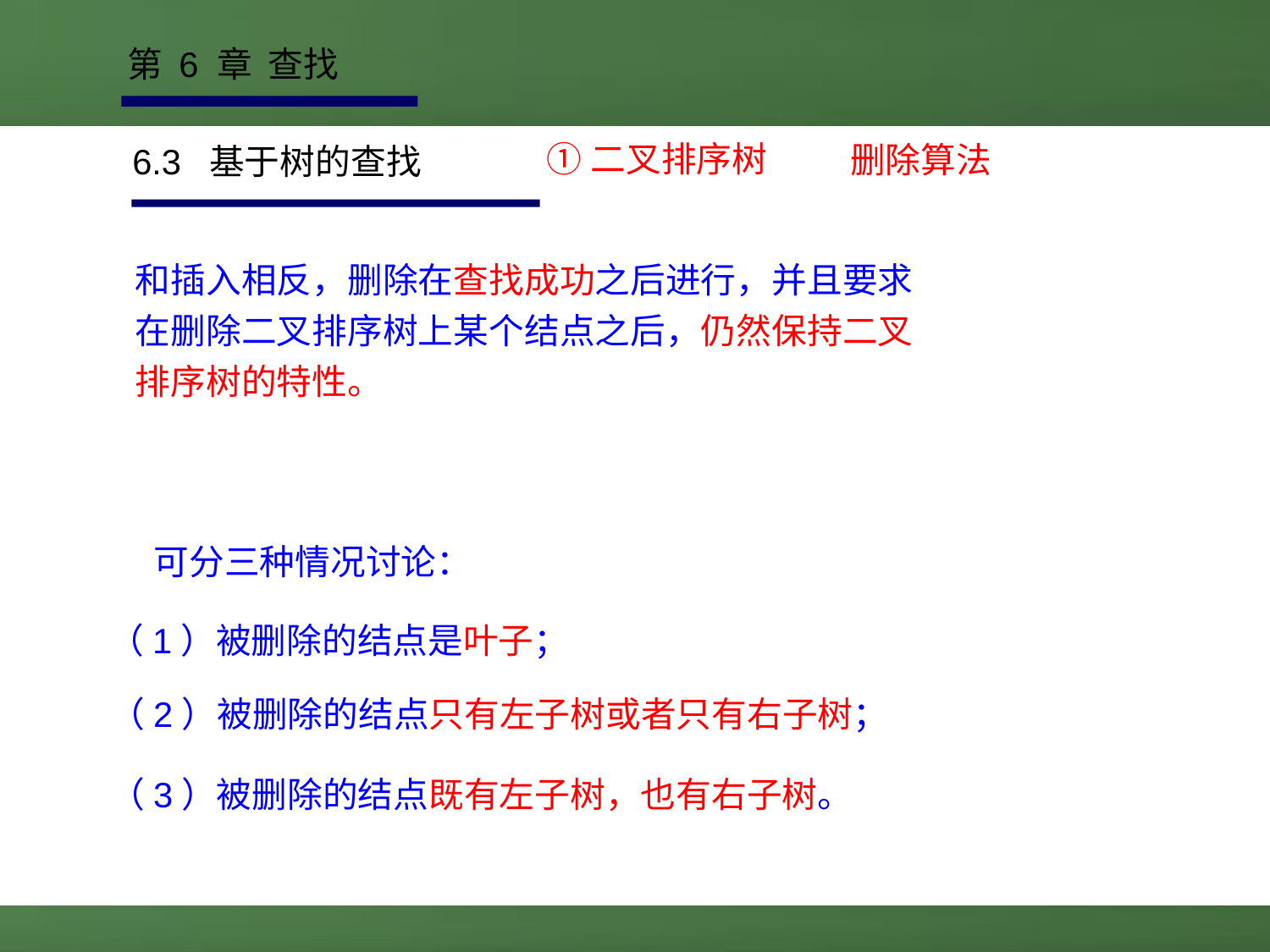

第 6 章  查找

①二叉排序树
删除算法
6.3  基于树的查找

和插入相反，删除在查找成功之后进行，并且要求
在删除二叉排序树上某个结点之后，仍然保持二叉
排序树的特性。
可分三种情况讨论：
（1）被删除的结点是叶子；
（2）被删除的结点只有左子树或者只有右子树；
（3）被删除的结点既有左子树，也有右子树。